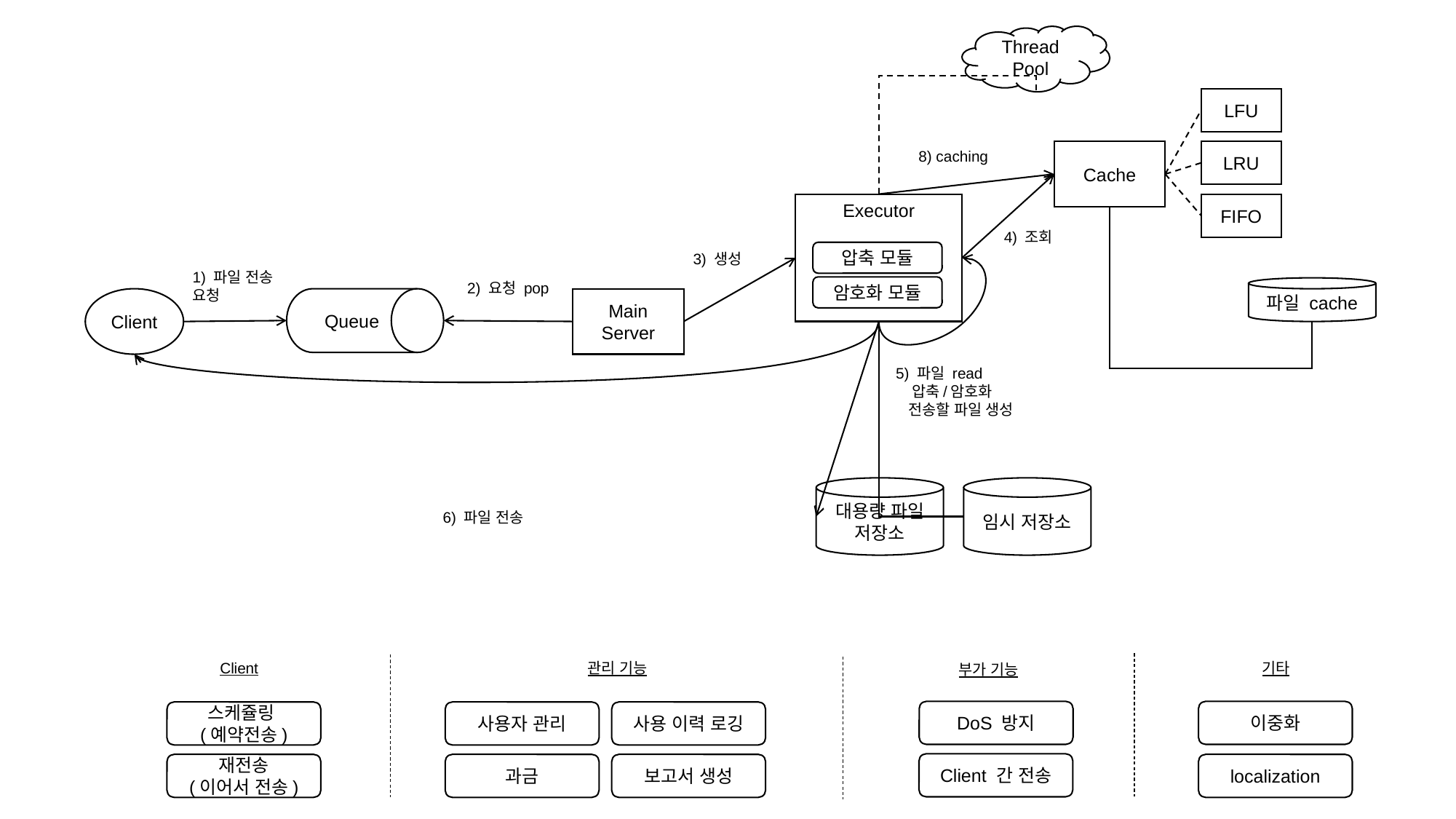

Thread Pool
LFU
LRU
Cache
8) caching
Executor
FIFO
4) 조회
압축 모듈
3) 생성
1) 파일 전송
요청
2) 요청 pop
암호화 모듈
파일 cache
Client
Queue
Main
Server
5) 파일 read
   압축/암호화
   전송할 파일 생성
대용량 파일 저장소
임시 저장소
6) 파일 전송
Client
관리 기능
기타
부가 기능
DoS 방지
이중화
스케쥴링
(예약전송)
사용자 관리
사용 이력 로깅
Client 간 전송
재전송
(이어서 전송)
과금
보고서 생성
localization